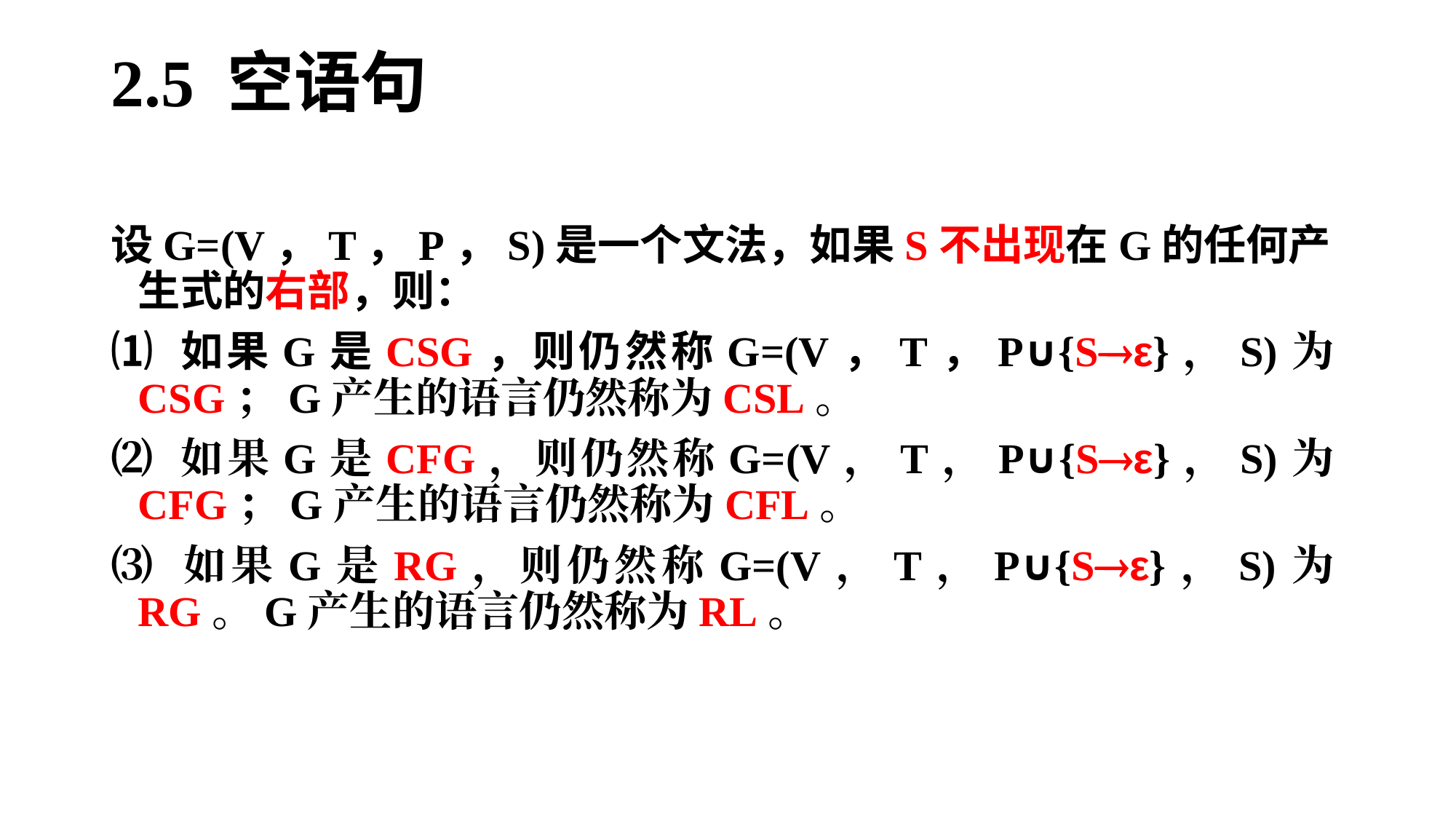

# 2.5 空语句
设G=(V，T，P，S)是一个文法，如果S不出现在G的任何产生式的右部，则：
⑴ 如果G是CSG，则仍然称G=(V，T，P∪{S→ε}，S)为CSG；G产生的语言仍然称为CSL。
⑵ 如果G是CFG，则仍然称G=(V，T，P∪{S→ε}，S)为CFG；G产生的语言仍然称为CFL。
⑶ 如果G是RG，则仍然称G=(V，T，P∪{S→ε}，S)为RG。G产生的语言仍然称为RL。
4